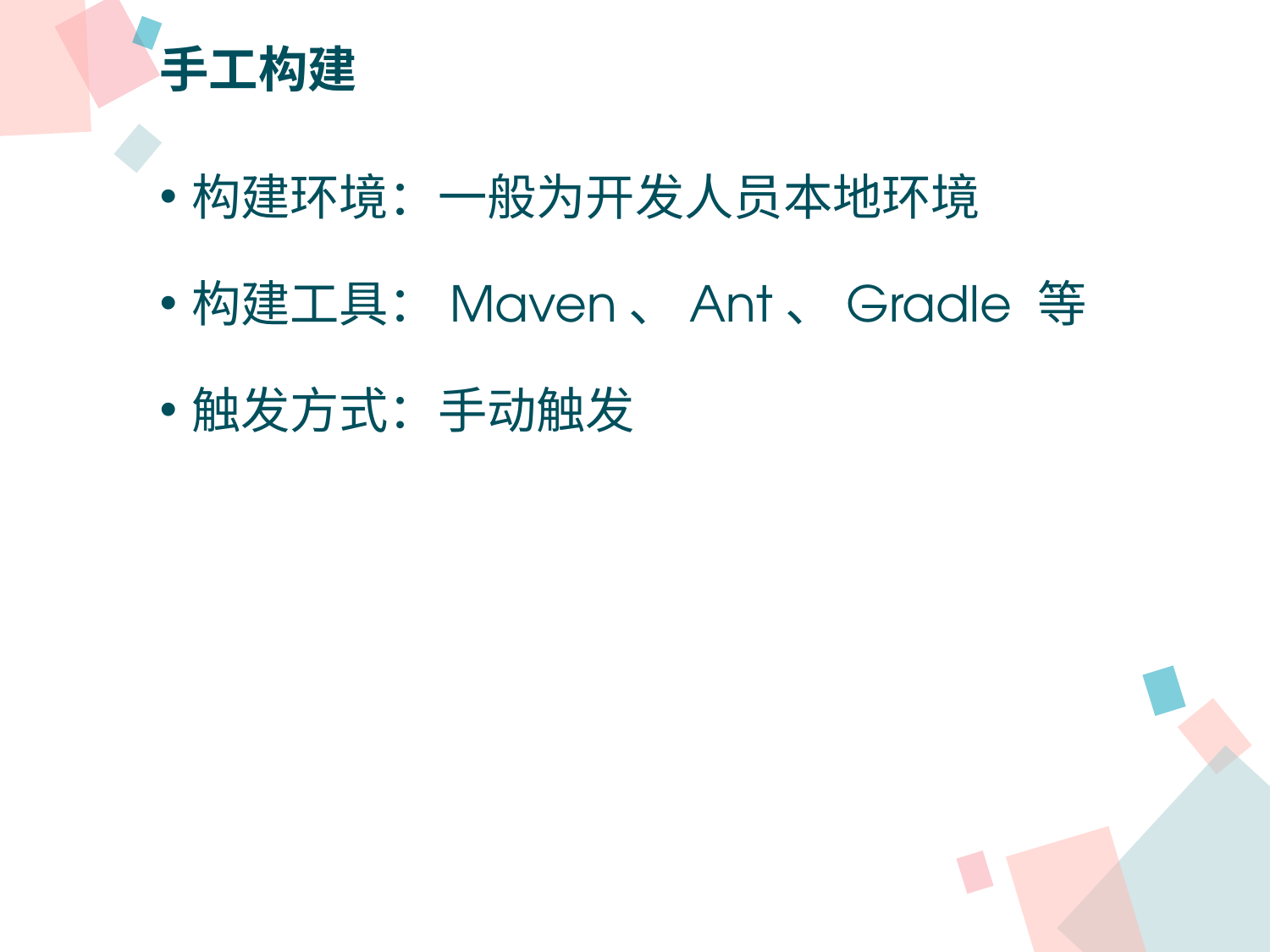

手工构建
构建环境：一般为开发人员本地环境
构建工具：Maven、Ant、Gradle 等
触发方式：手动触发